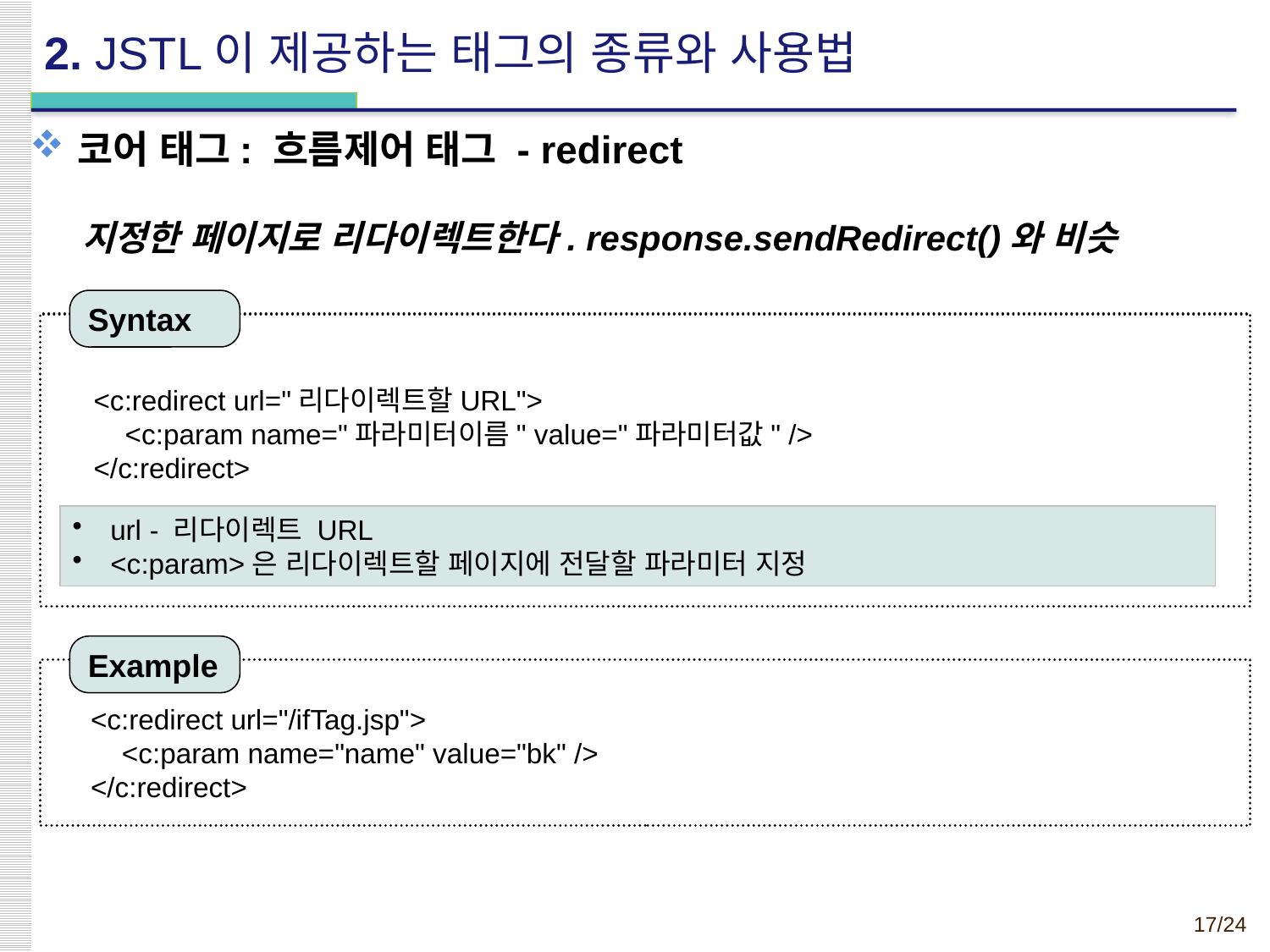

# 2. JSTL이 제공하는 태그의 종류와 사용법
코어 태그: 흐름제어 태그 - redirect

지정한 페이지로 리다이렉트한다. response.sendRedirect()와 비슷
Syntax

<c:redirect url="리다이렉트할URL">
    <c:param name="파라미터이름" value="파라미터값" />
</c:redirect>
 url - 리다이렉트 URL
 <c:param>은 리다이렉트할 페이지에 전달할 파라미터 지정
Example

<c:redirect url="/ifTag.jsp">
    <c:param name="name" value="bk" />
</c:redirect>